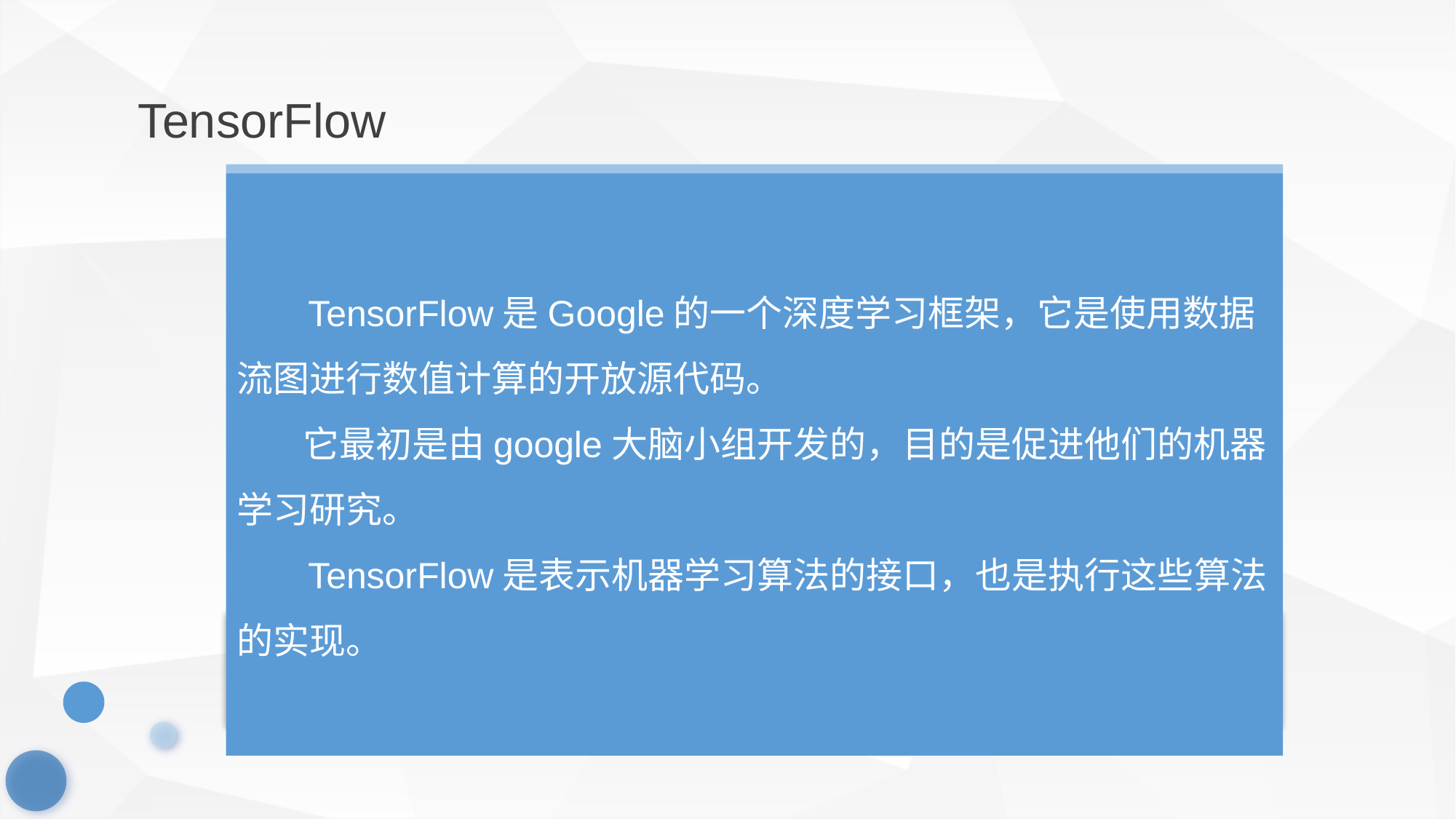

TensorFlow

       TensorFlow是Google的一个深度学习框架，它是使用数据流图进行数值计算的开放源代码。
       它最初是由google大脑小组开发的，目的是促进他们的机器学习研究。
       TensorFlow是表示机器学习算法的接口，也是执行这些算法的实现。